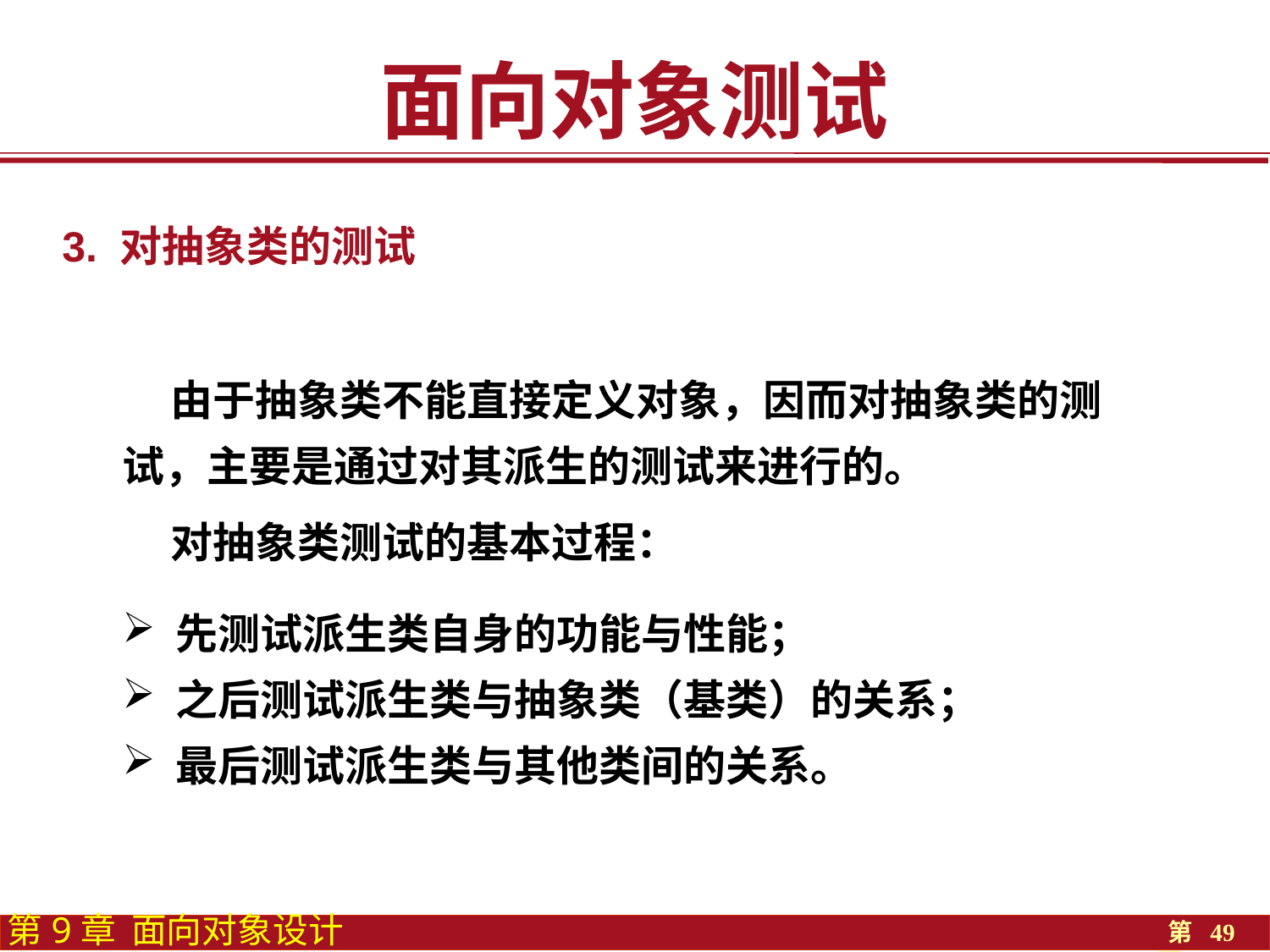

面向对象测试
3. 对抽象类的测试
    由于抽象类不能直接定义对象，因而对抽象类的测试，主要是通过对其派生的测试来进行的。
    对抽象类测试的基本过程：
 先测试派生类自身的功能与性能；
 之后测试派生类与抽象类（基类）的关系；
 最后测试派生类与其他类间的关系。